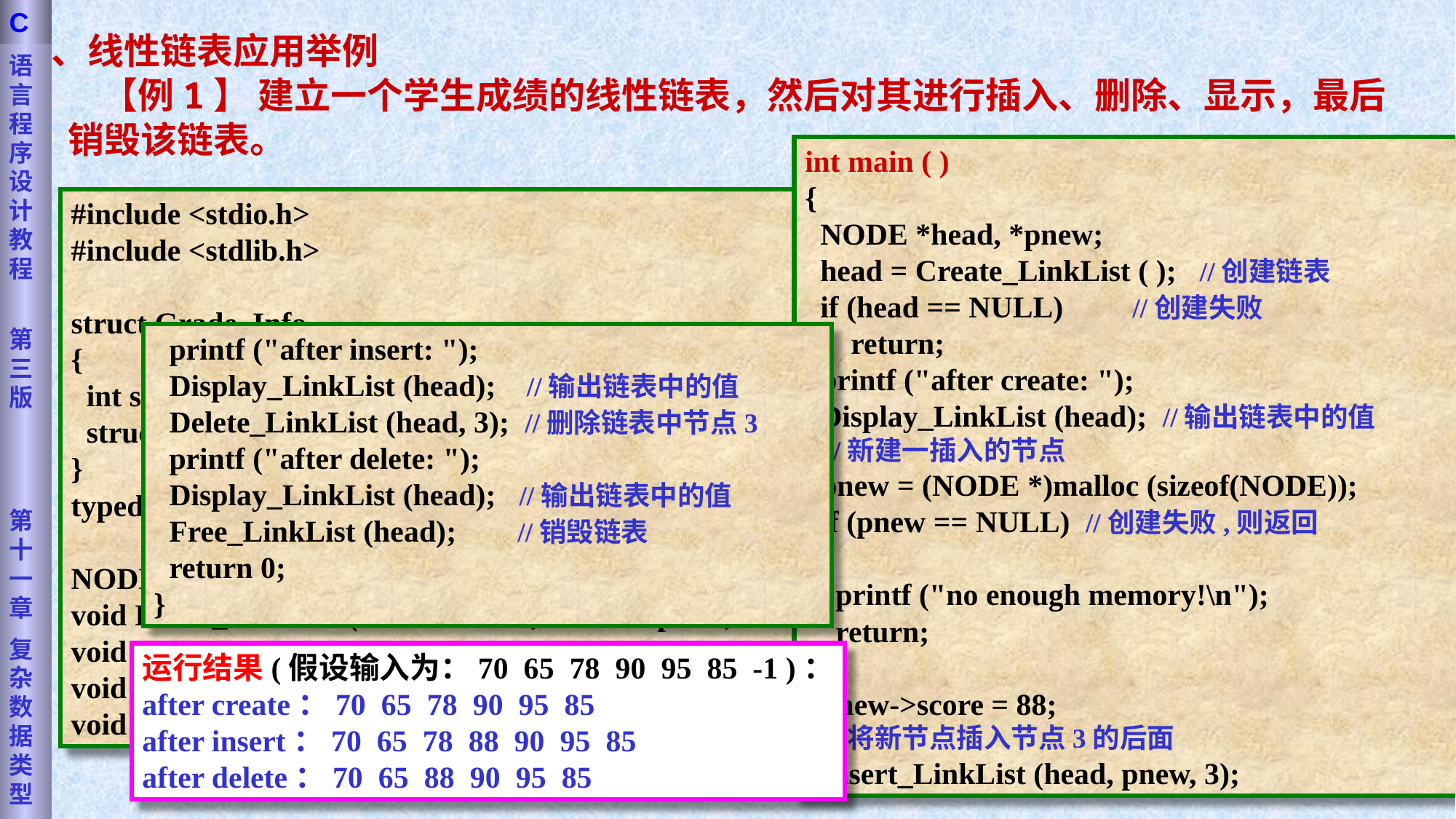

语言程序设计教程
第三版

第十一章
复杂数据类型
C
3、线性链表应用举例
   【例1】 建立一个学生成绩的线性链表，然后对其进行插入、删除、显示，最后销毁该链表。
int main ( )
{
  NODE *head, *pnew;
  head = Create_LinkList ( );   //创建链表
  if (head == NULL)         //创建失败
      return;
  printf ("after create: ");
  Display_LinkList (head);  //输出链表中的值
   //新建一插入的节点
  pnew = (NODE *)malloc (sizeof(NODE));
  if (pnew == NULL)  //创建失败,则返回
  {
    printf ("no enough memory!\n");
    return;
  }
  pnew->score = 88;
   //将新节点插入节点3的后面
  Insert_LinkList (head, pnew, 3);
#include <stdio.h>
#include <stdlib.h>

struct Grade_Info
{
  int score;
  struct Grade_Info *next;
}
typedef struct Grade_Info NODE;

NODE *Create_LinkList ( );
void Insert_LinkList (NODE *head, NODE *pnew, int i);
void Delete_LinkList (NODE *head, int i);
void Display_LinkList (NODE *head);
void Free_LinkList (NODE *head);
  printf ("after insert: ");
  Display_LinkList (head);    //输出链表中的值
  Delete_LinkList (head, 3);  //删除链表中节点3
  printf ("after delete: ");
  Display_LinkList (head);   //输出链表中的值
  Free_LinkList (head);        //销毁链表
  return 0;
}
运行结果(假设输入为：70  65  78  90  95  85  -1 )：
after create：70  65  78  90  95  85
after insert：70  65  78  88  90  95  85
after delete：70  65  88  90  95  85